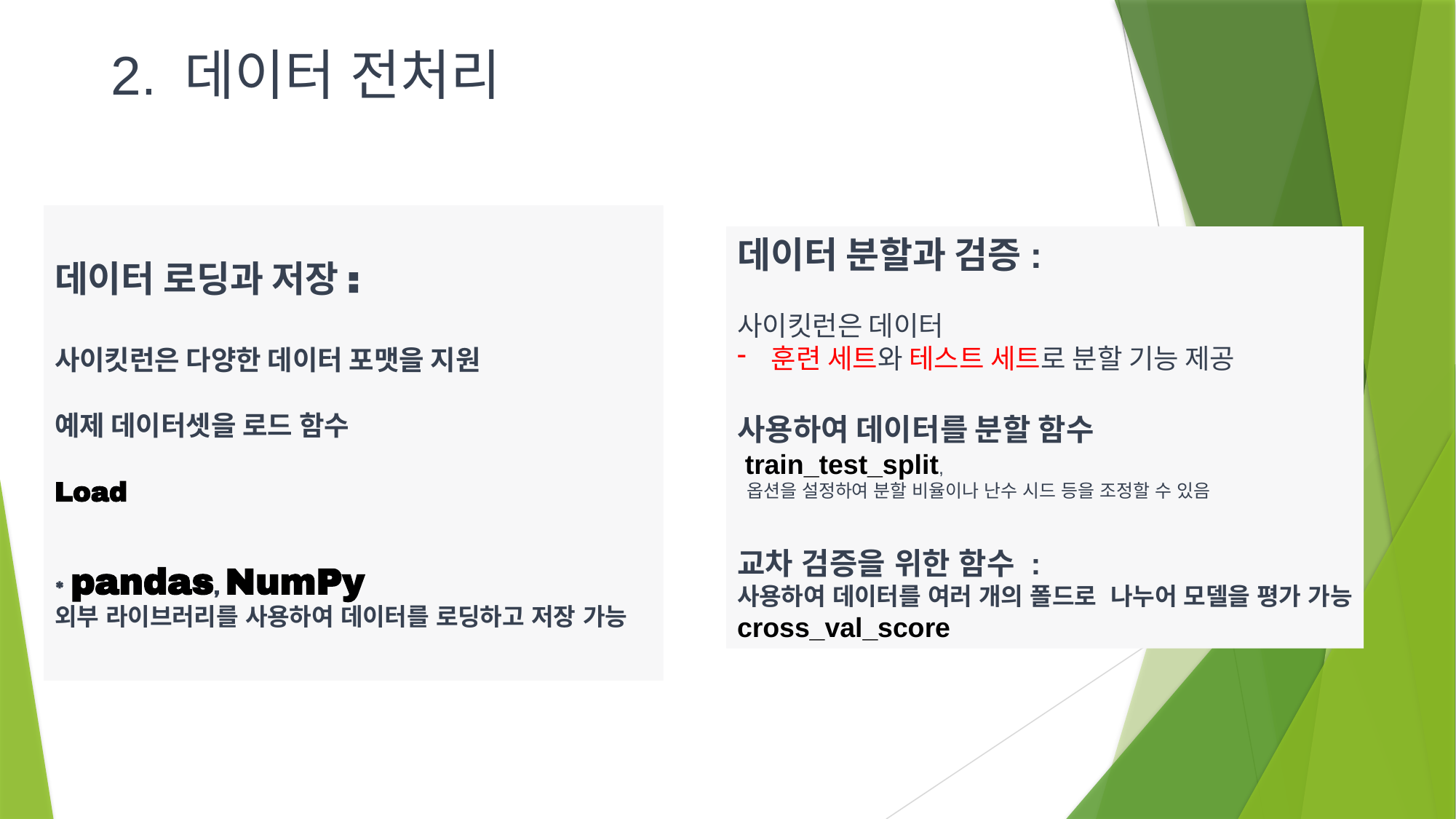

# 2. 데이터 전처리
데이터 로딩과 저장:

사이킷런은 다양한 데이터 포맷을 지원

예제 데이터셋을 로드 함수

Load

* pandas, NumPy
외부 라이브러리를 사용하여 데이터를 로딩하고 저장 가능
데이터 분할과 검증:

사이킷런은 데이터
훈련 세트와 테스트 세트로 분할 기능 제공
사용하여 데이터를 분할 함수
 train_test_split,
 옵션을 설정하여 분할 비율이나 난수 시드 등을 조정할 수 있음

교차 검증을 위한 함수 :
사용하여 데이터를 여러 개의 폴드로  나누어 모델을 평가 가능
cross_val_score